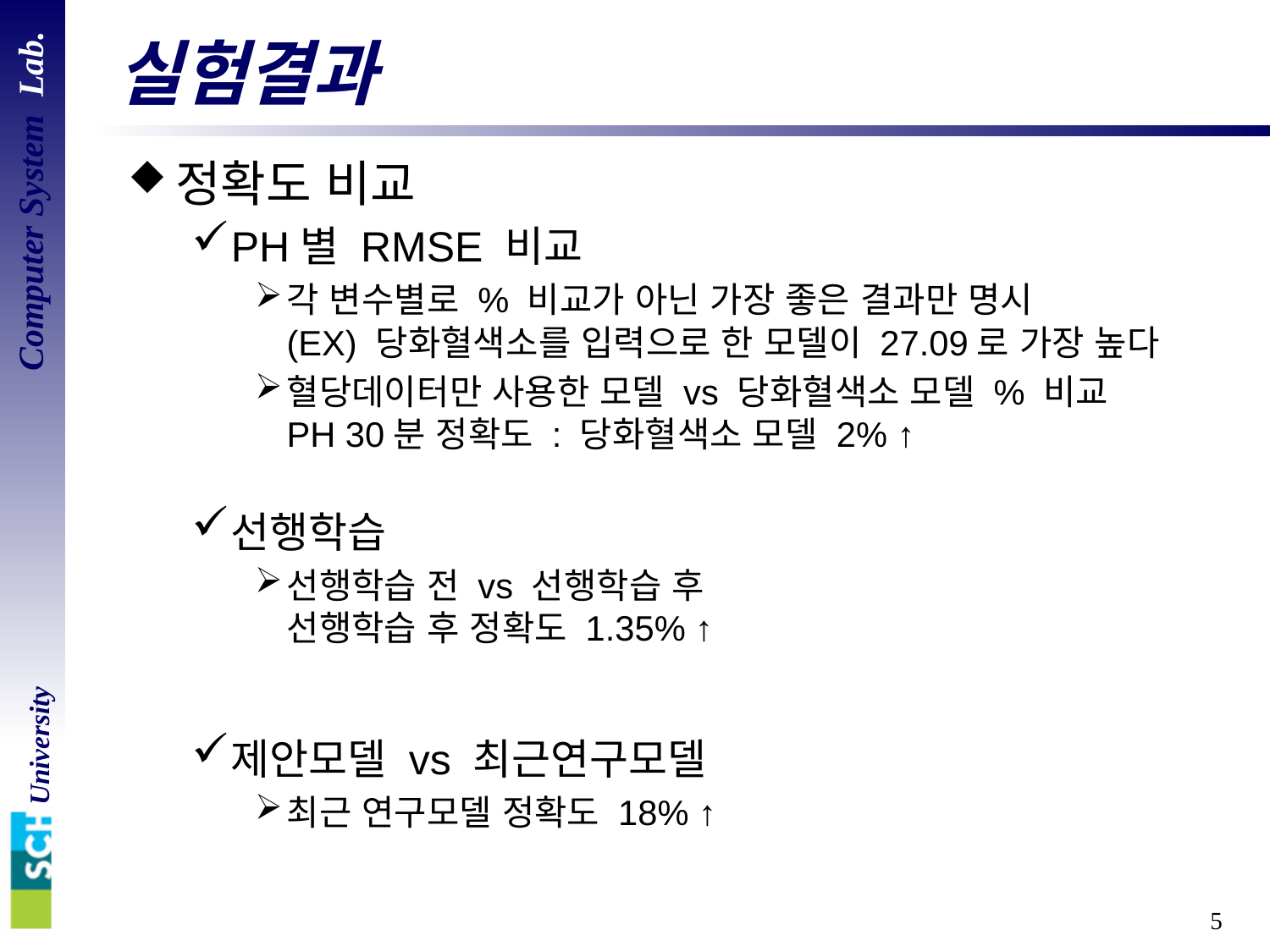

# 실험결과
정확도 비교
PH별 RMSE 비교
각 변수별로 % 비교가 아닌 가장 좋은 결과만 명시
(EX) 당화혈색소를 입력으로 한 모델이 27.09로 가장 높다
혈당데이터만 사용한 모델 vs 당화혈색소 모델 % 비교
PH 30분 정확도 : 당화혈색소 모델 2% ↑
선행학습
선행학습 전 vs 선행학습 후
선행학습 후 정확도 1.35% ↑

제안모델 vs 최근연구모델
최근 연구모델 정확도 18% ↑